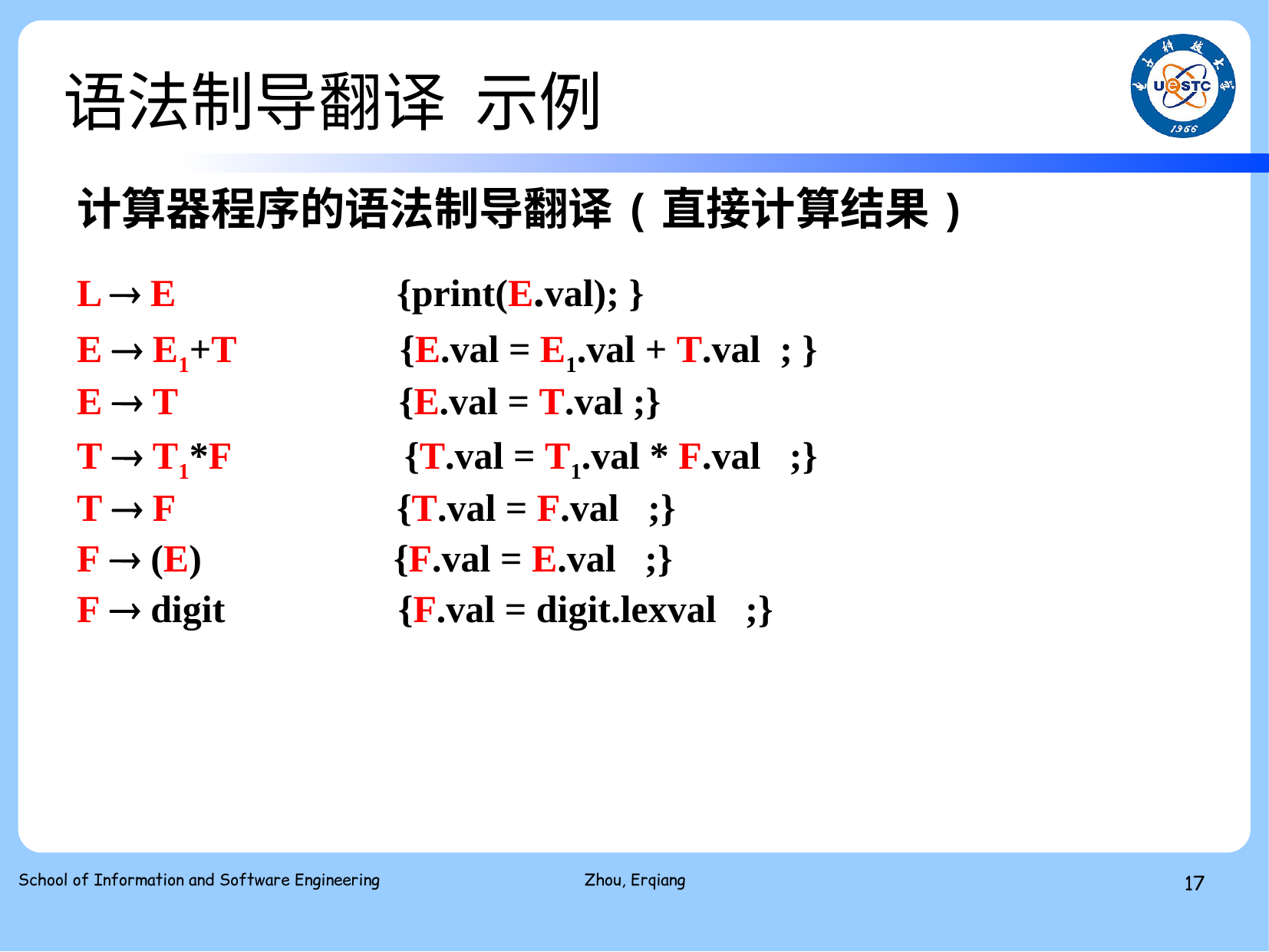

# 语法制导翻译  示例
计算器程序的语法制导翻译(直接计算结果)
L → E                       {print(E.val); }
E → E1+T                 {E.val = E1.val + T.val  ; }
E → T                       {E.val = T.val ;}
T → T1*F                  {T.val = T1.val * F.val   ;}
T → F                       {T.val = F.val   ;}
F → (E)                    {F.val = E.val   ;}
F → digit                  {F.val = digit.lexval   ;}
School of Information and Software Engineering
Zhou, Erqiang
17